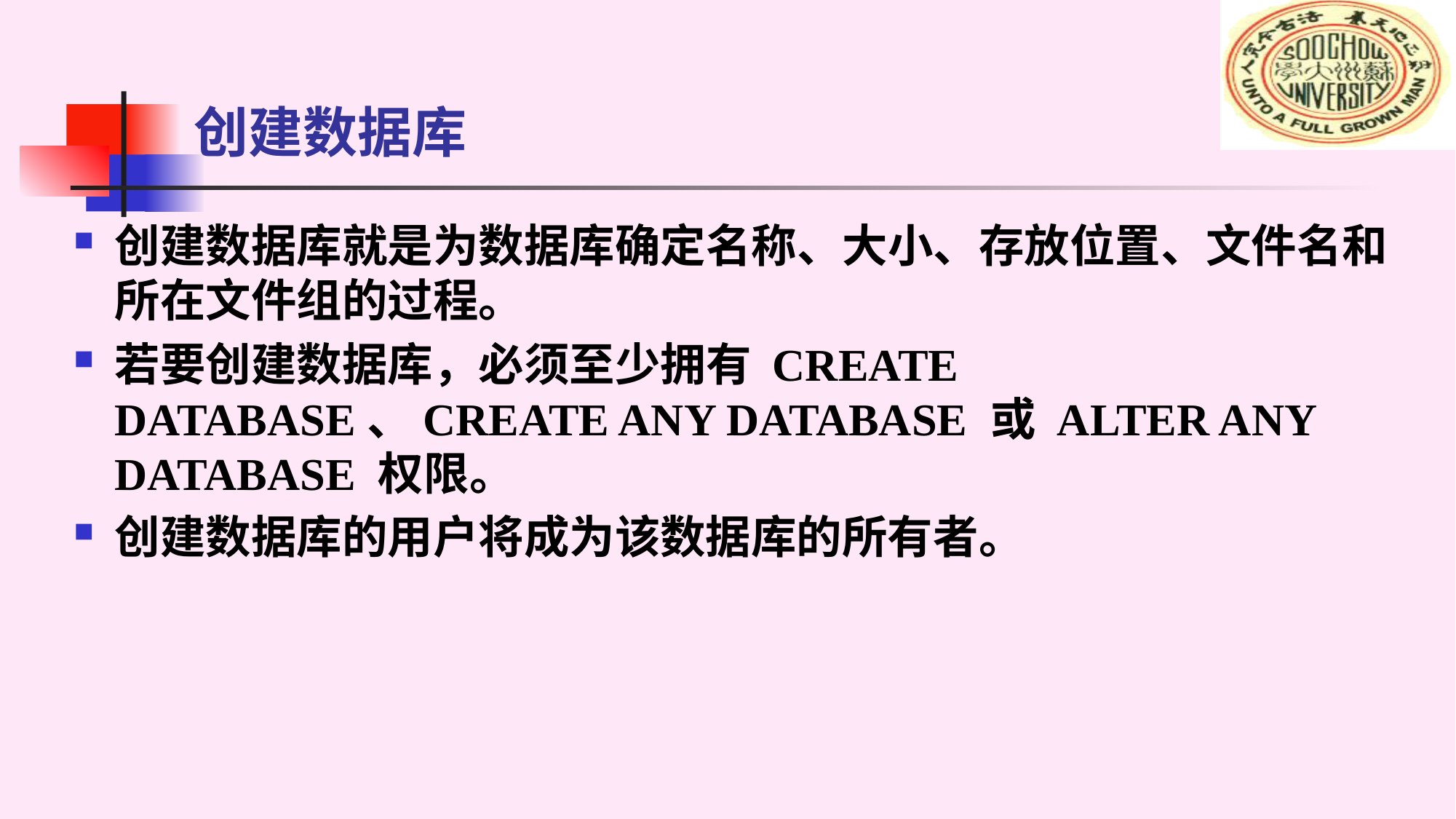

# 创建数据库
创建数据库就是为数据库确定名称、大小、存放位置、文件名和所在文件组的过程。
若要创建数据库，必须至少拥有 CREATE DATABASE、CREATE ANY DATABASE 或 ALTER ANY DATABASE 权限。
创建数据库的用户将成为该数据库的所有者。